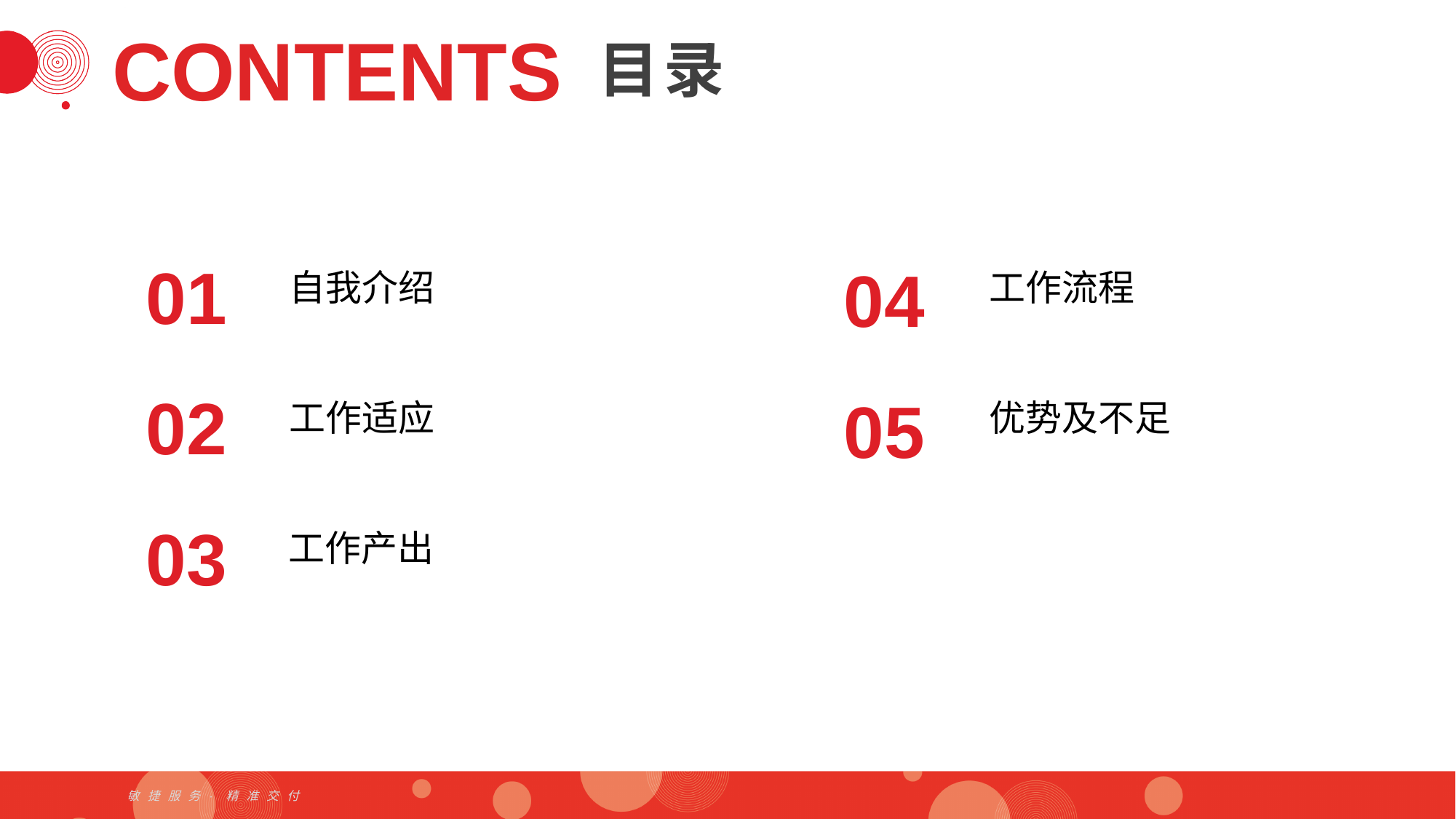

CONTENTS
目 录
01
02
03
04
05

自我介绍
工作流程
工作适应
优势及不足
工作产出